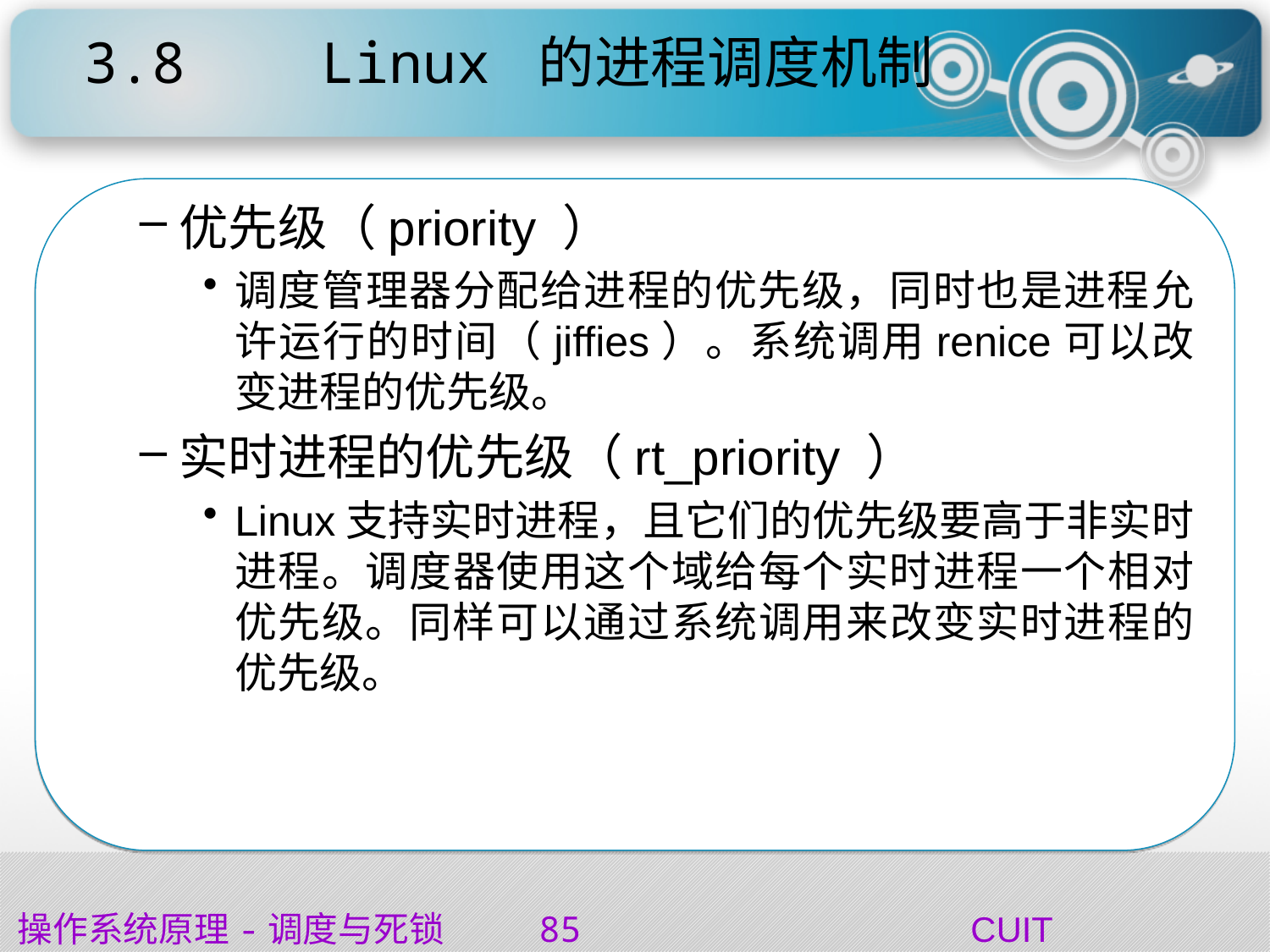

# 3.8    Linux 的进程调度机制
优先级（priority ）
调度管理器分配给进程的优先级，同时也是进程允许运行的时间（jiffies）。系统调用renice可以改变进程的优先级。
实时进程的优先级（rt_priority ）
Linux支持实时进程，且它们的优先级要高于非实时进程。调度器使用这个域给每个实时进程一个相对优先级。同样可以通过系统调用来改变实时进程的优先级。